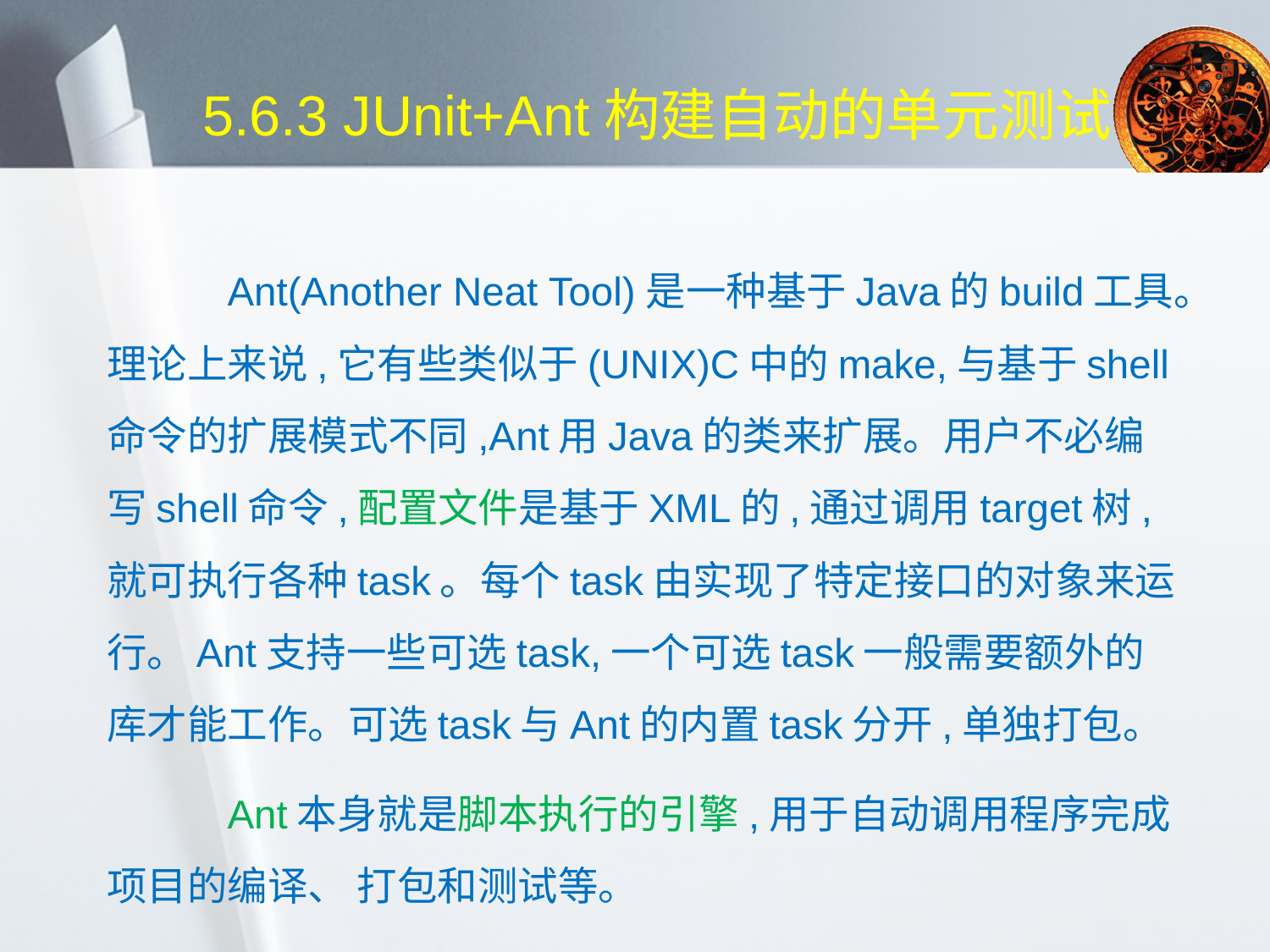

5.6.3 JUnit+Ant构建自动的单元测试
	Ant(Another Neat Tool)是一种基于Java的build工具。理论上来说,它有些类似于(UNIX)C中的make,与基于shell命令的扩展模式不同,Ant用Java的类来扩展。用户不必编写shell命令,配置文件是基于XML的,通过调用target树,就可执行各种task。每个task由实现了特定接口的对象来运行。Ant支持一些可选task,一个可选task一般需要额外的库才能工作。可选task与Ant的内置task分开,单独打包。
	Ant本身就是脚本执行的引擎,用于自动调用程序完成项目的编译、 打包和测试等。